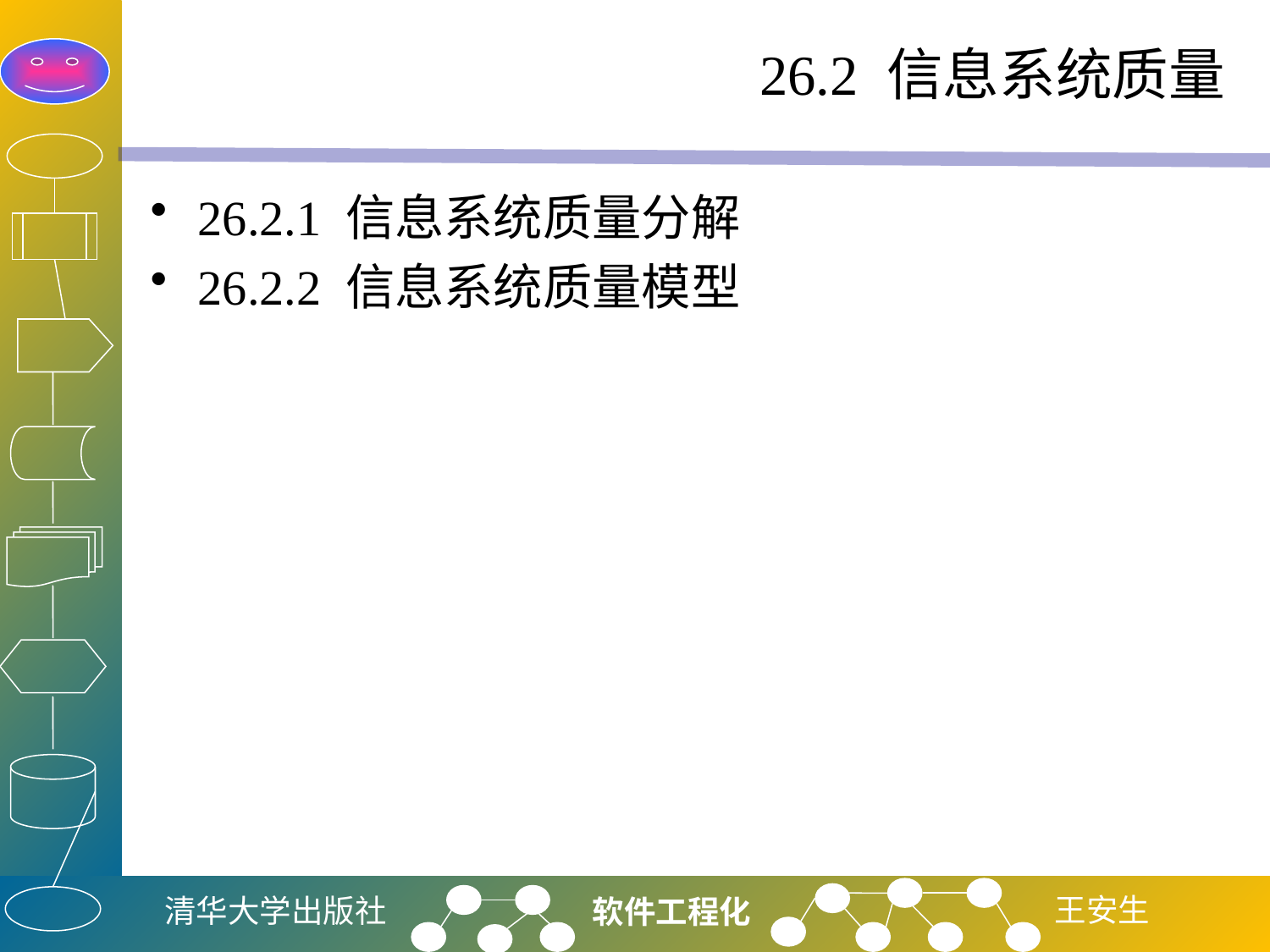

# 26.2 信息系统质量
26.2.1 信息系统质量分解
26.2.2 信息系统质量模型